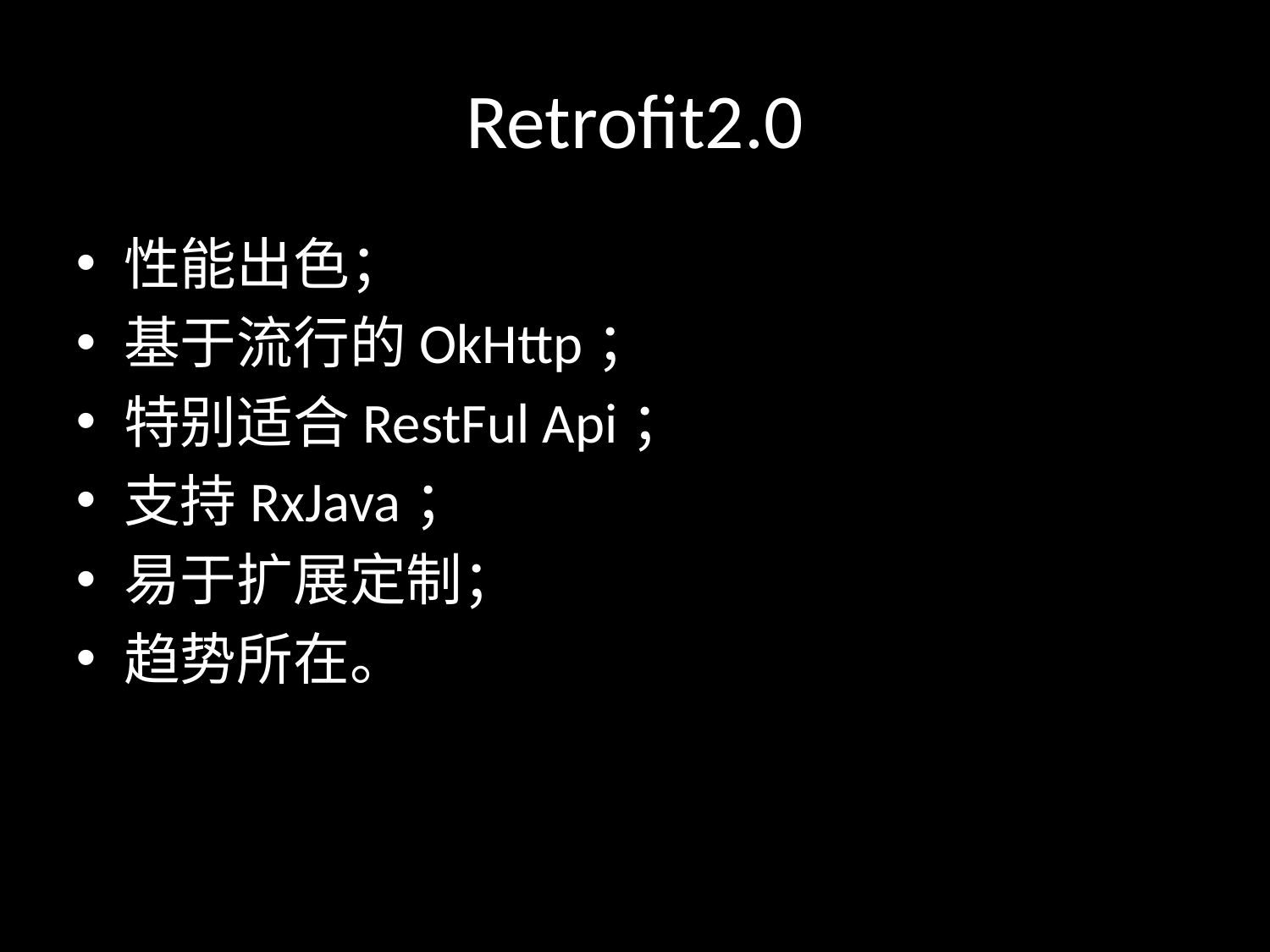

# Retrofit2.0
性能出色；
基于流行的OkHttp；
特别适合RestFul Api；
支持RxJava；
易于扩展定制；
趋势所在。